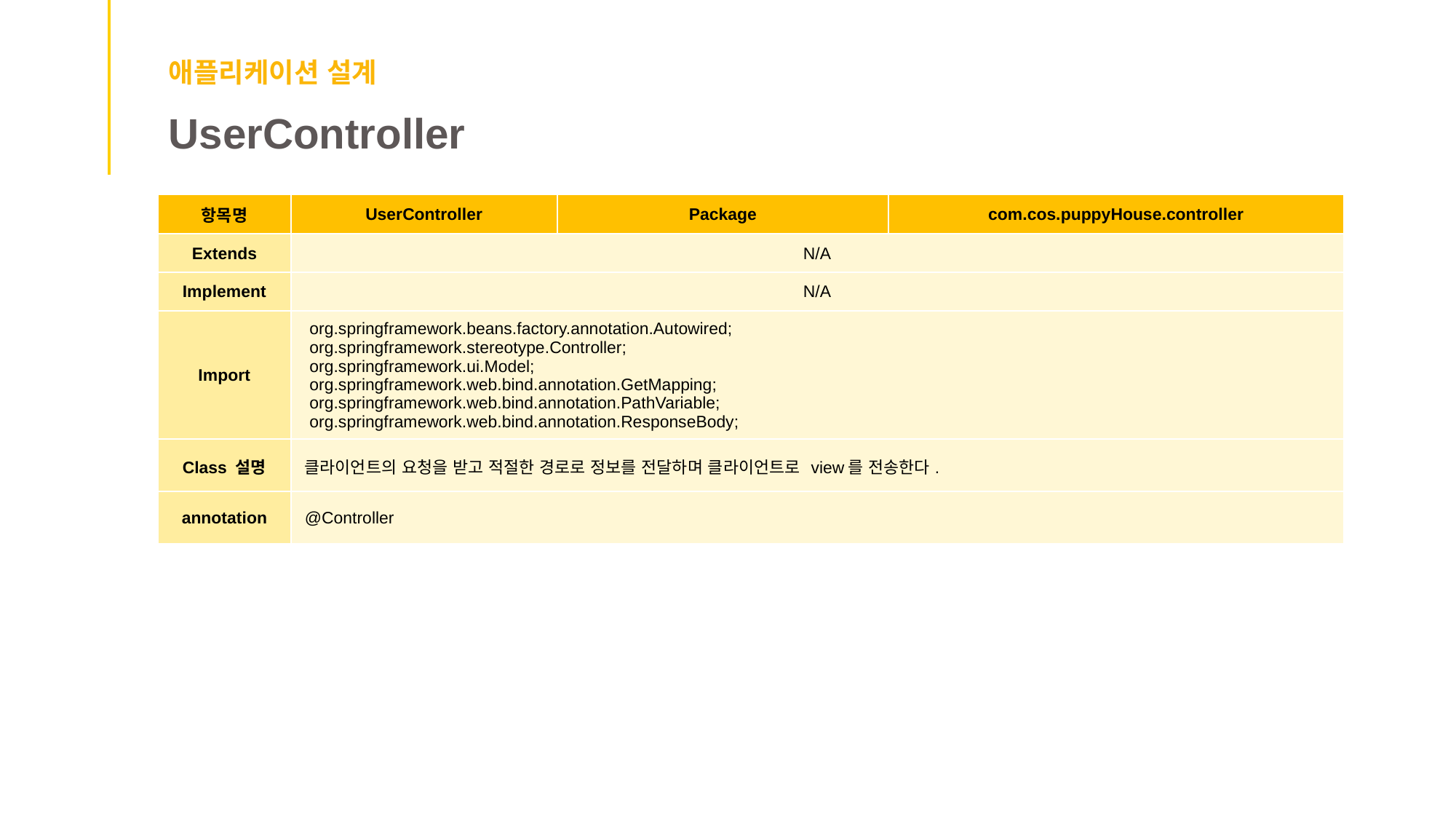

애플리케이션 설계
UserController
| 항목명 | UserController | Package | com.cos.puppyHouse.controller |
| --- | --- | --- | --- |
| Extends | N/A |  |  |
| Implement | N/A |  |  |
| Import | org.springframework.beans.factory.annotation.Autowired; org.springframework.stereotype.Controller; org.springframework.ui.Model; org.springframework.web.bind.annotation.GetMapping; org.springframework.web.bind.annotation.PathVariable; org.springframework.web.bind.annotation.ResponseBody; |  |  |
| Class 설명 | 클라이언트의 요청을 받고 적절한 경로로 정보를 전달하며 클라이언트로 view를 전송한다. |  |  |
| annotation | @Controller |  |  |